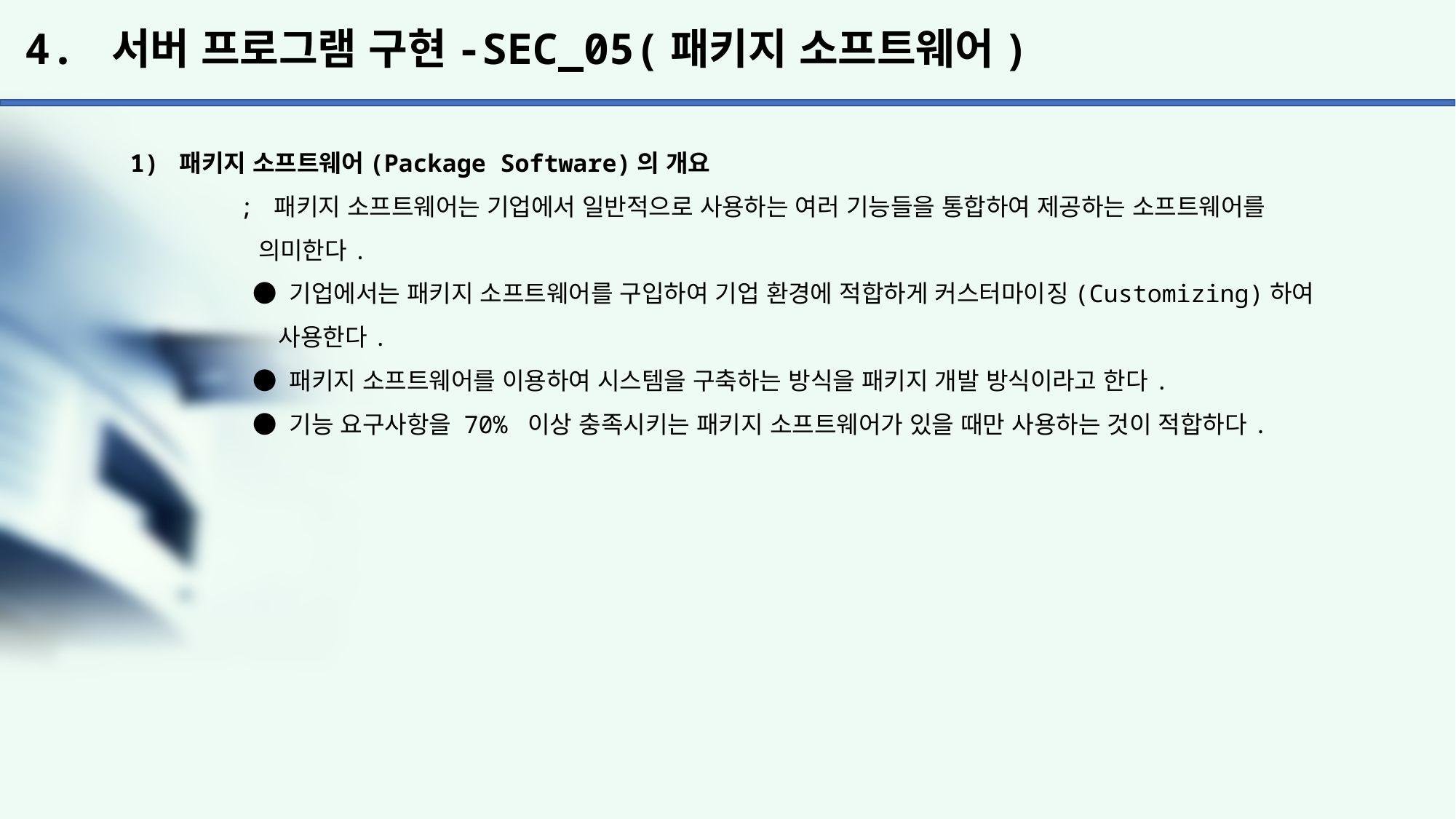

# 4. 서버 프로그램 구현-SEC_05(패키지 소프트웨어)
1) 패키지 소프트웨어(Package Software)의 개요
	; 패키지 소프트웨어는 기업에서 일반적으로 사용하는 여러 기능들을 통합하여 제공하는 소프트웨어를
	  의미한다.
	  ● 기업에서는 패키지 소프트웨어를 구입하여 기업 환경에 적합하게 커스터마이징(Customizing)하여
	     사용한다.
	  ● 패키지 소프트웨어를 이용하여 시스템을 구축하는 방식을 패키지 개발 방식이라고 한다.
	  ● 기능 요구사항을 70% 이상 충족시키는 패키지 소프트웨어가 있을 때만 사용하는 것이 적합하다.